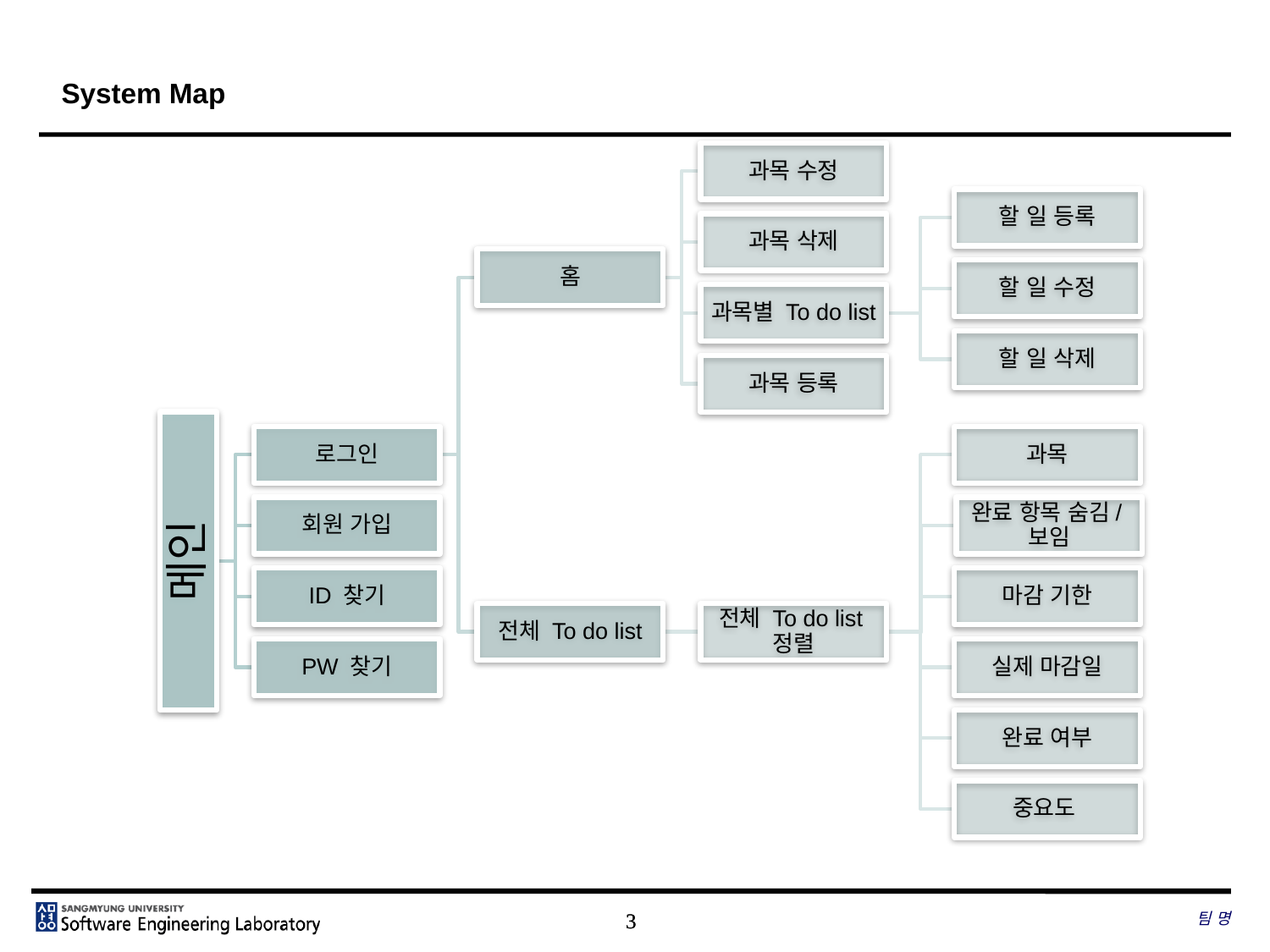

# System Map

메인
로그인
홈
과목 수정
과목 삭제
과목별 To do list
할 일 등록
할 일 수정
할 일 삭제
과목 등록
전체 To do list
전체 To do list정렬
과목
완료 항목 숨김/보임
마감 기한
실제 마감일
완료 여부
중요도
회원 가입
ID 찾기
PW 찾기
팀 명